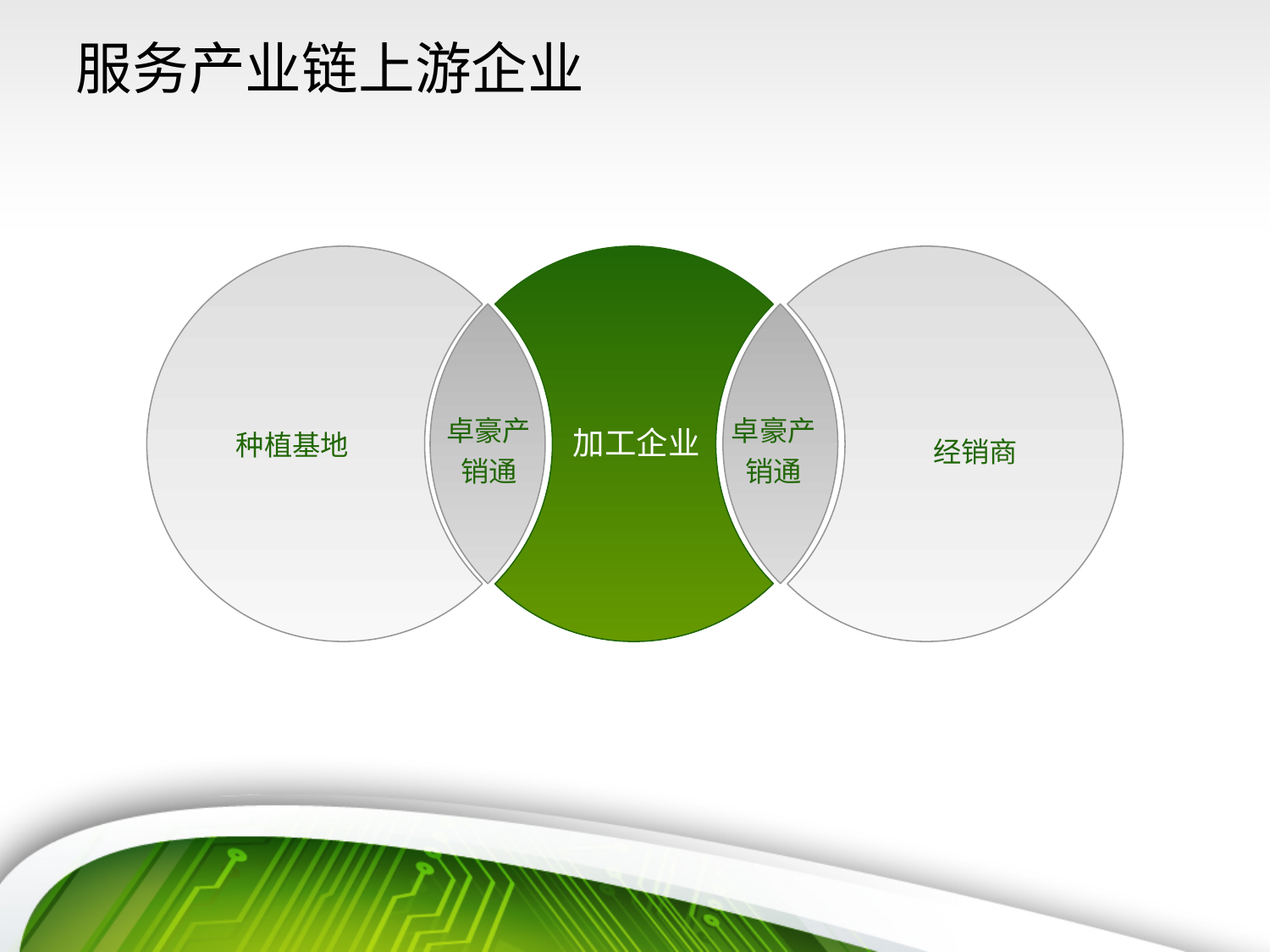

# 服务产业链上游企业

卓豪产销通
卓豪产销通
加工企业
种植基地
经销商